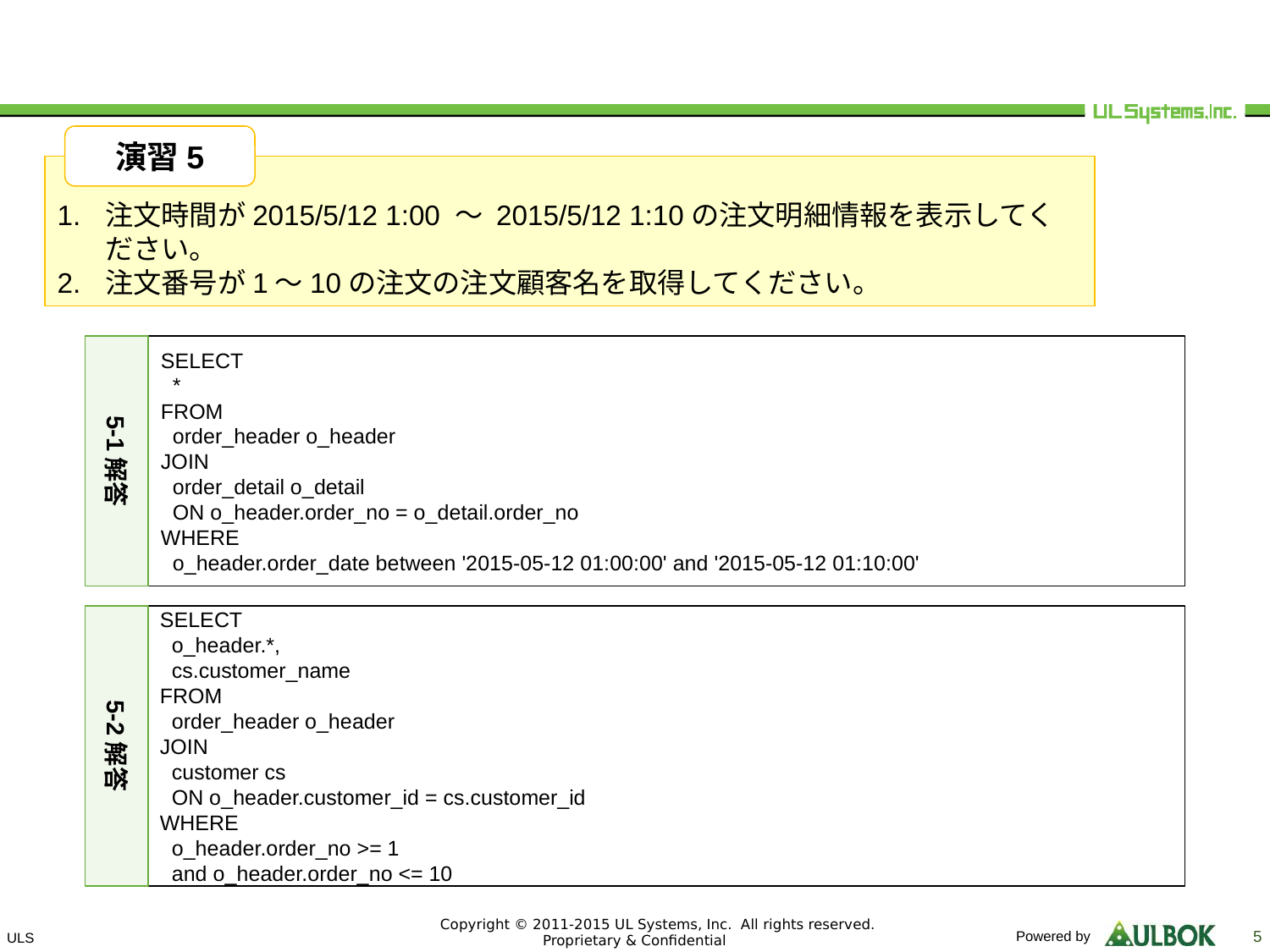

#

演習5

注文時間が2015/5/12 1:00 ～ 2015/5/12 1:10の注文明細情報を表示してください。
注文番号が1～10の注文の注文顧客名を取得してください。
5-1解答
SELECT
  *
FROM
  order_header o_header
JOIN
  order_detail o_detail
  ON o_header.order_no = o_detail.order_no
WHERE
  o_header.order_date between '2015-05-12 01:00:00' and '2015-05-12 01:10:00'
5-2解答
SELECT
  o_header.*,
  cs.customer_name
FROM
  order_header o_header
JOIN
  customer cs
  ON o_header.customer_id = cs.customer_id
WHERE
  o_header.order_no >= 1
  and o_header.order_no <= 10